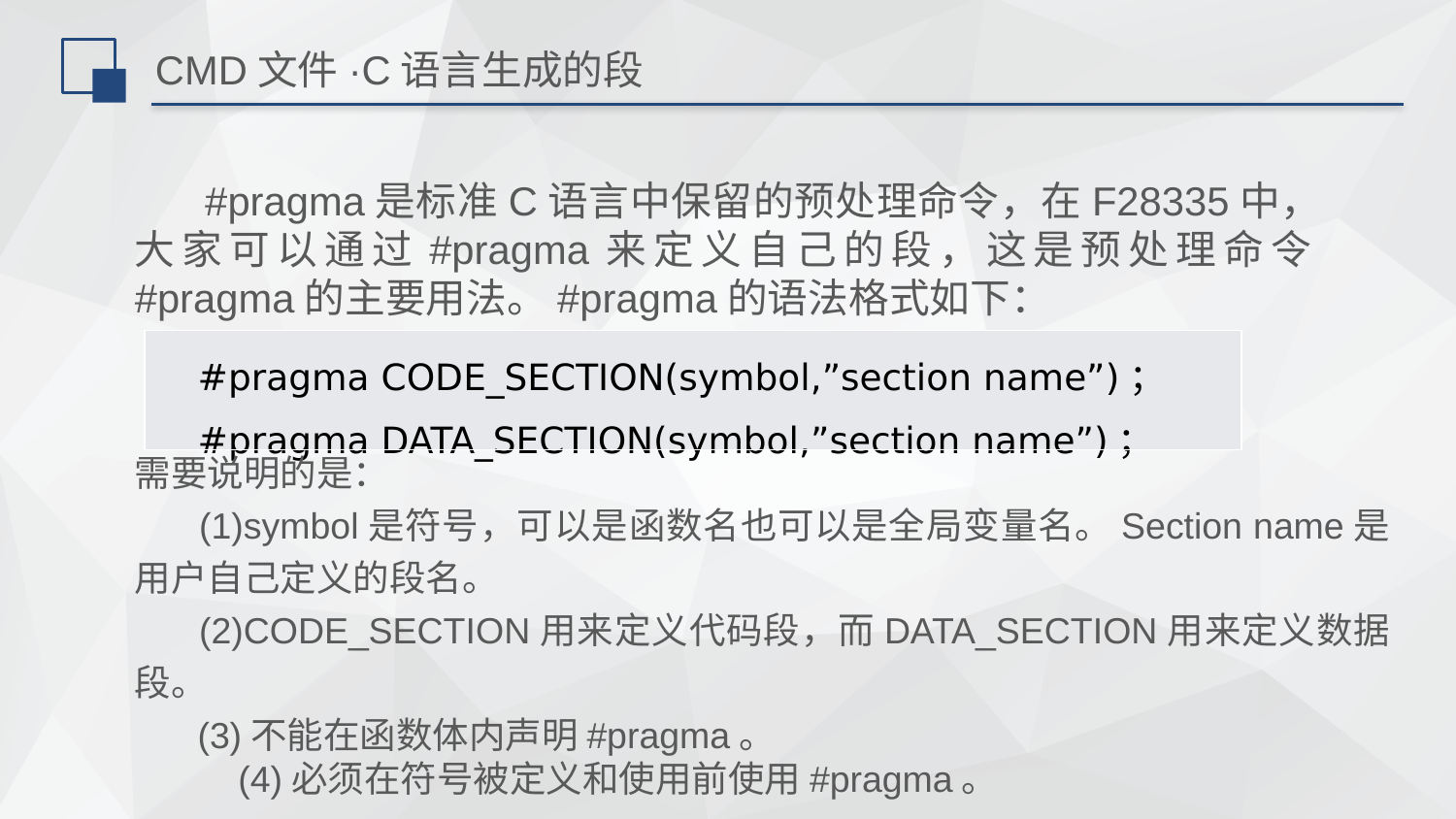

# CMD文件·C语言生成的段
      #pragma是标准C语言中保留的预处理命令，在F28335中，大家可以通过#pragma来定义自己的段，这是预处理命令#pragma的主要用法。#pragma的语法格式如下：
| #pragma CODE\_SECTION(symbol,”section name”)； #pragma DATA\_SECTION(symbol,”section name”)； |
| --- |
需要说明的是：
  (1)symbol是符号，可以是函数名也可以是全局变量名。Section name是用户自己定义的段名。
  (2)CODE_SECTION用来定义代码段，而DATA_SECTION用来定义数据段。
  (3)不能在函数体内声明#pragma。
      (4)必须在符号被定义和使用前使用#pragma。